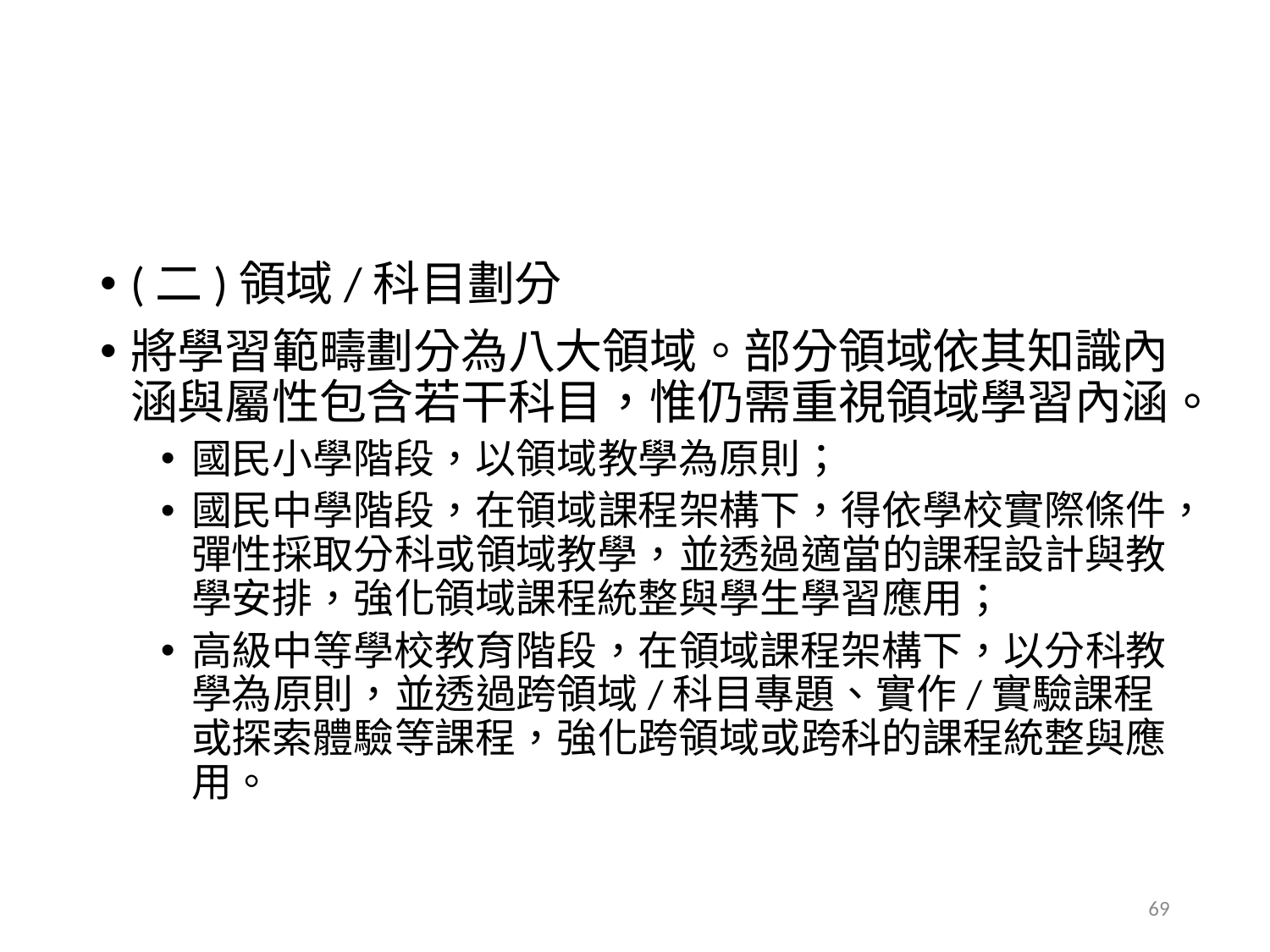

#
(二)領域/科目劃分
將學習範疇劃分為八大領域。部分領域依其知識內涵與屬性包含若干科目，惟仍需重視領域學習內涵。
國民小學階段，以領域教學為原則；
國民中學階段，在領域課程架構下，得依學校實際條件，彈性採取分科或領域教學，並透過適當的課程設計與教學安排，強化領域課程統整與學生學習應用；
高級中等學校教育階段，在領域課程架構下，以分科教學為原則，並透過跨領域/科目專題、實作/實驗課程或探索體驗等課程，強化跨領域或跨科的課程統整與應用。
69